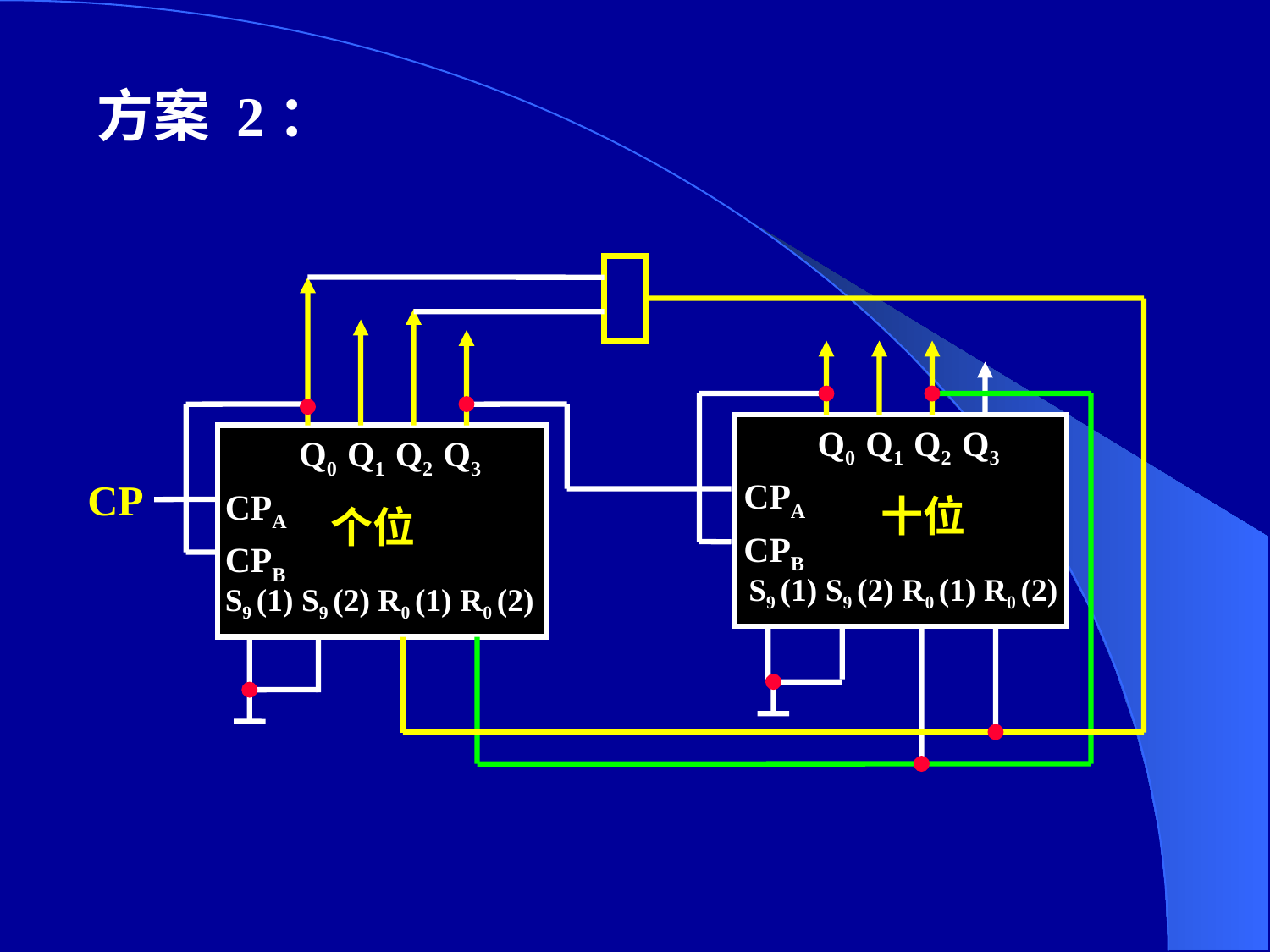

方案 2：

Q0  Q1  Q2  Q3

Q0  Q1  Q2  Q3
CP
CPA
CPA
十位

个位

CPB
CPB

S9 (1) S9 (2) R0 (1) R0 (2)
S9 (1) S9 (2) R0 (1) R0 (2)